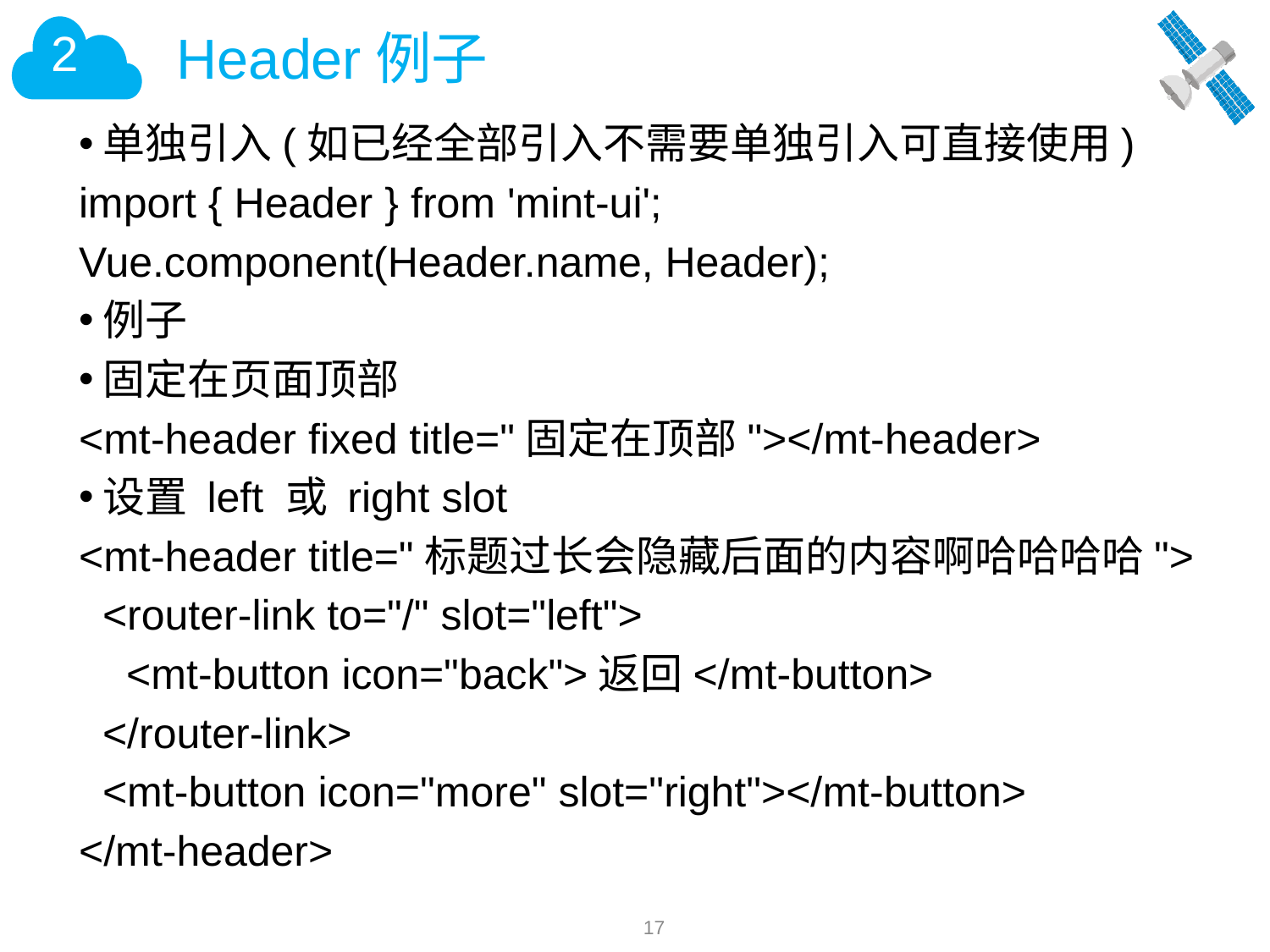

# Header例子
单独引入(如已经全部引入不需要单独引入可直接使用)
import { Header } from 'mint-ui';
Vue.component(Header.name, Header);
例子
固定在页面顶部
<mt-header fixed title="固定在顶部"></mt-header>
设置 left 或 right slot
<mt-header title="标题过长会隐藏后面的内容啊哈哈哈哈">
  <router-link to="/" slot="left">
    <mt-button icon="back">返回</mt-button>
  </router-link>
  <mt-button icon="more" slot="right"></mt-button>
</mt-header>
17